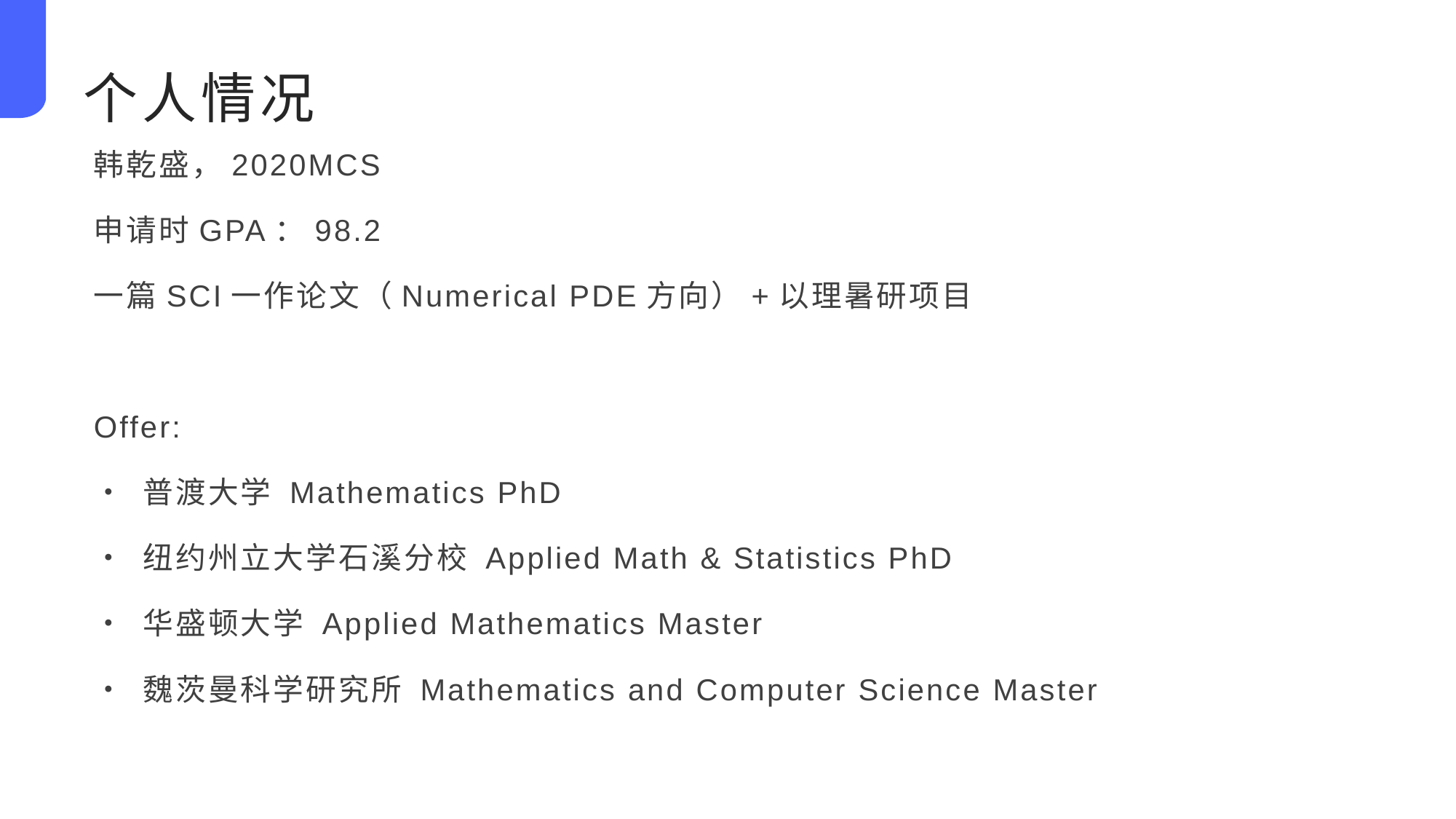

个人情况
韩乾盛，2020MCS
申请时GPA：98.2
一篇SCI一作论文（Numerical PDE方向）+以理暑研项目

Offer:
• 普渡大学 Mathematics PhD
• 纽约州立大学石溪分校 Applied Math & Statistics PhD
• 华盛顿大学 Applied Mathematics Master
• 魏茨曼科学研究所 Mathematics and Computer Science Master